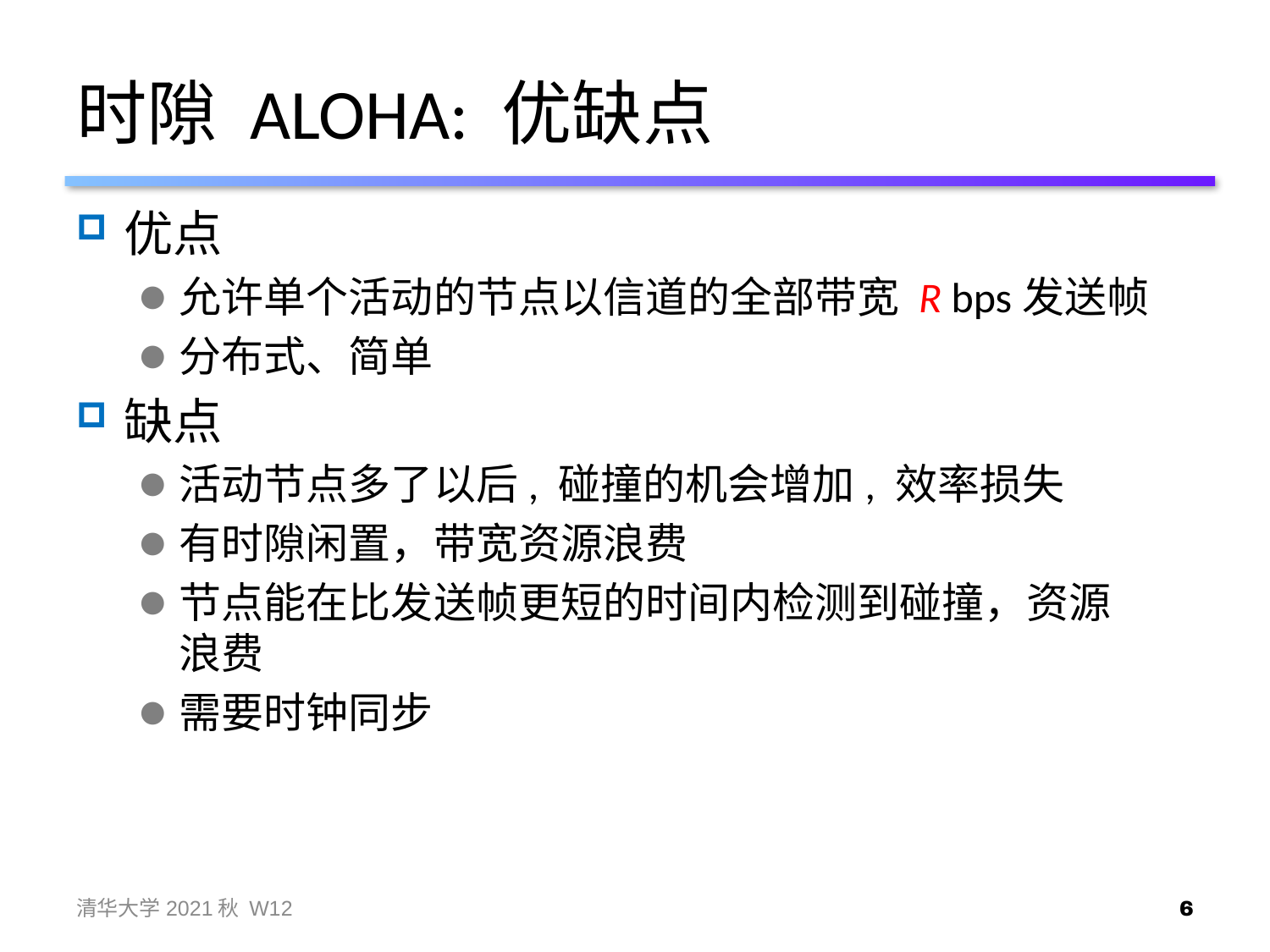

# 时隙 ALOHA: 优缺点
优点
允许单个活动的节点以信道的全部带宽 R bps发送帧
分布式、简单
缺点
活动节点多了以后, 碰撞的机会增加, 效率损失
有时隙闲置，带宽资源浪费
节点能在比发送帧更短的时间内检测到碰撞，资源浪费
需要时钟同步
清华大学2021秋 W12
6